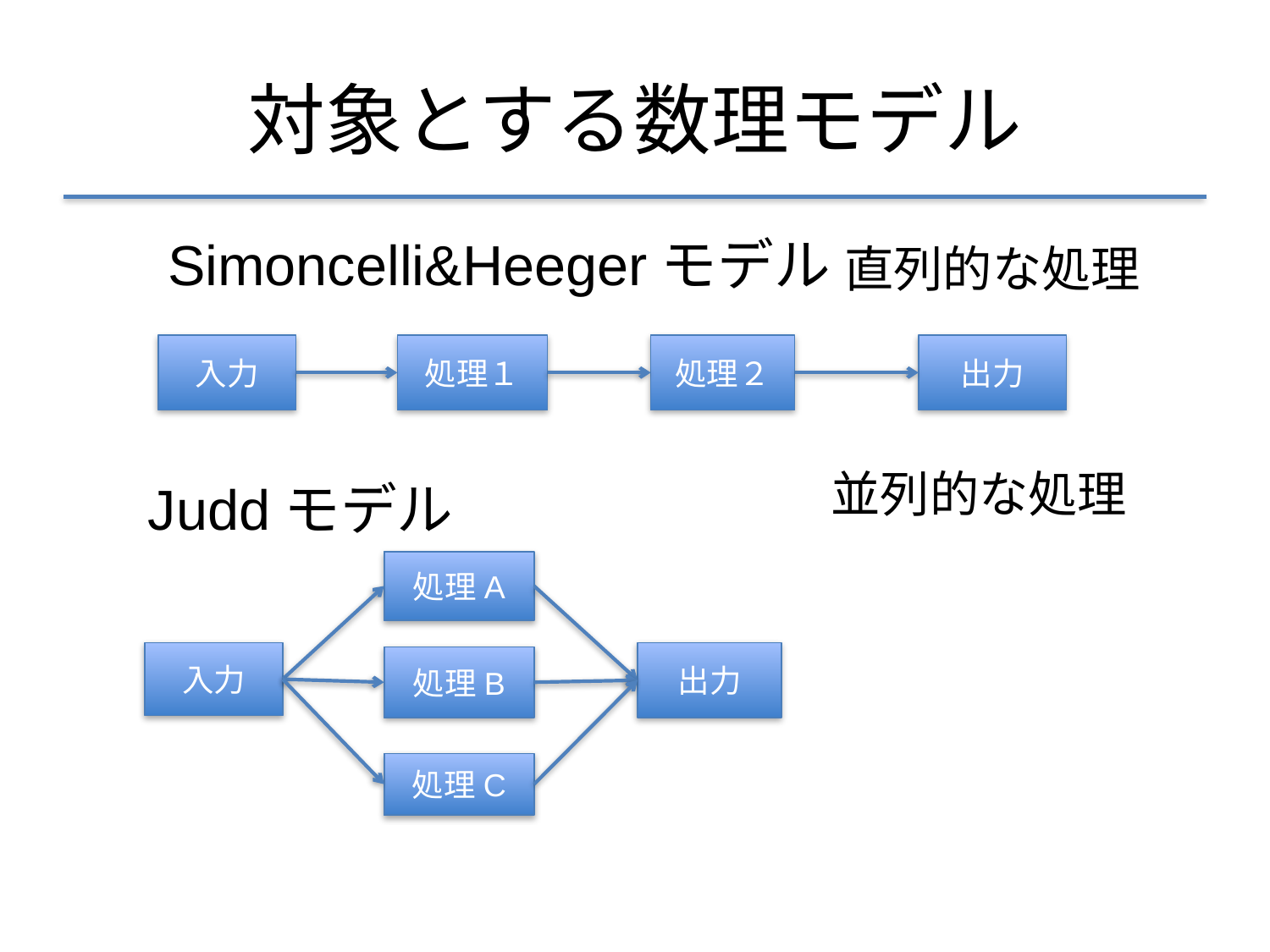

# 対象とする数理モデル
Simoncelli&Heegerモデル
直列的な処理
入力
処理１
処理２
出力
並列的な処理
Juddモデル
処理A
入力
出力
処理B
処理C